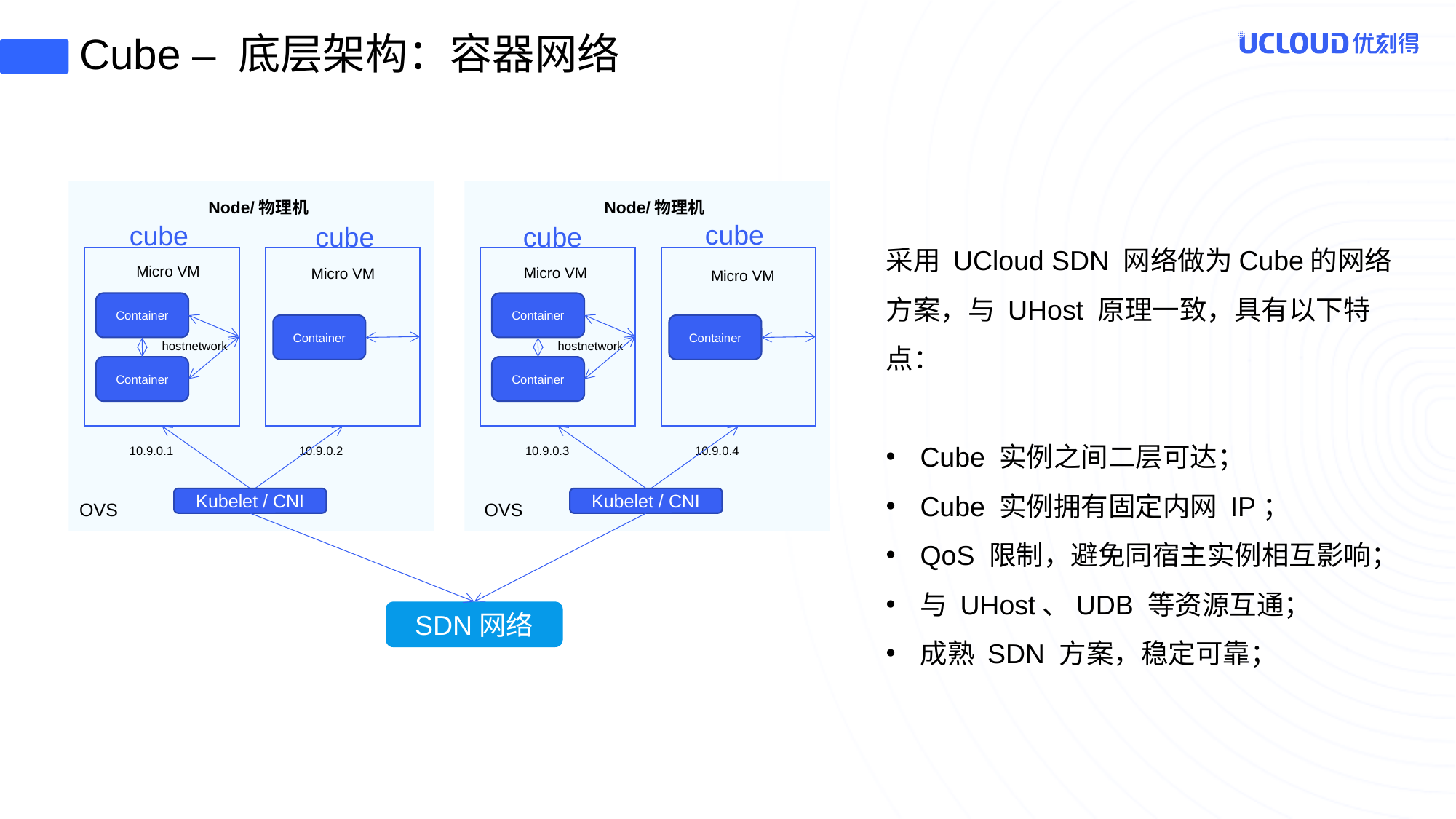

Cube – 底层架构：容器网络

Node/物理机
Node/物理机

Micro VM
Micro VM
Micro VM
Micro VM
Container
Container
Container
Container
hostnetwork
hostnetwork
Container
Container
10.9.0.1
10.9.0.2
10.9.0.3
10.9.0.4
Kubelet / CNI
Kubelet / CNI
SDN网络
cube
cube
cube
cube
OVS
OVS
采用 UCloud SDN 网络做为Cube的网络方案，与 UHost 原理一致，具有以下特点：

Cube 实例之间二层可达；
Cube 实例拥有固定内网 IP；
QoS 限制，避免同宿主实例相互影响；
与 UHost、UDB 等资源互通；
成熟 SDN 方案，稳定可靠；